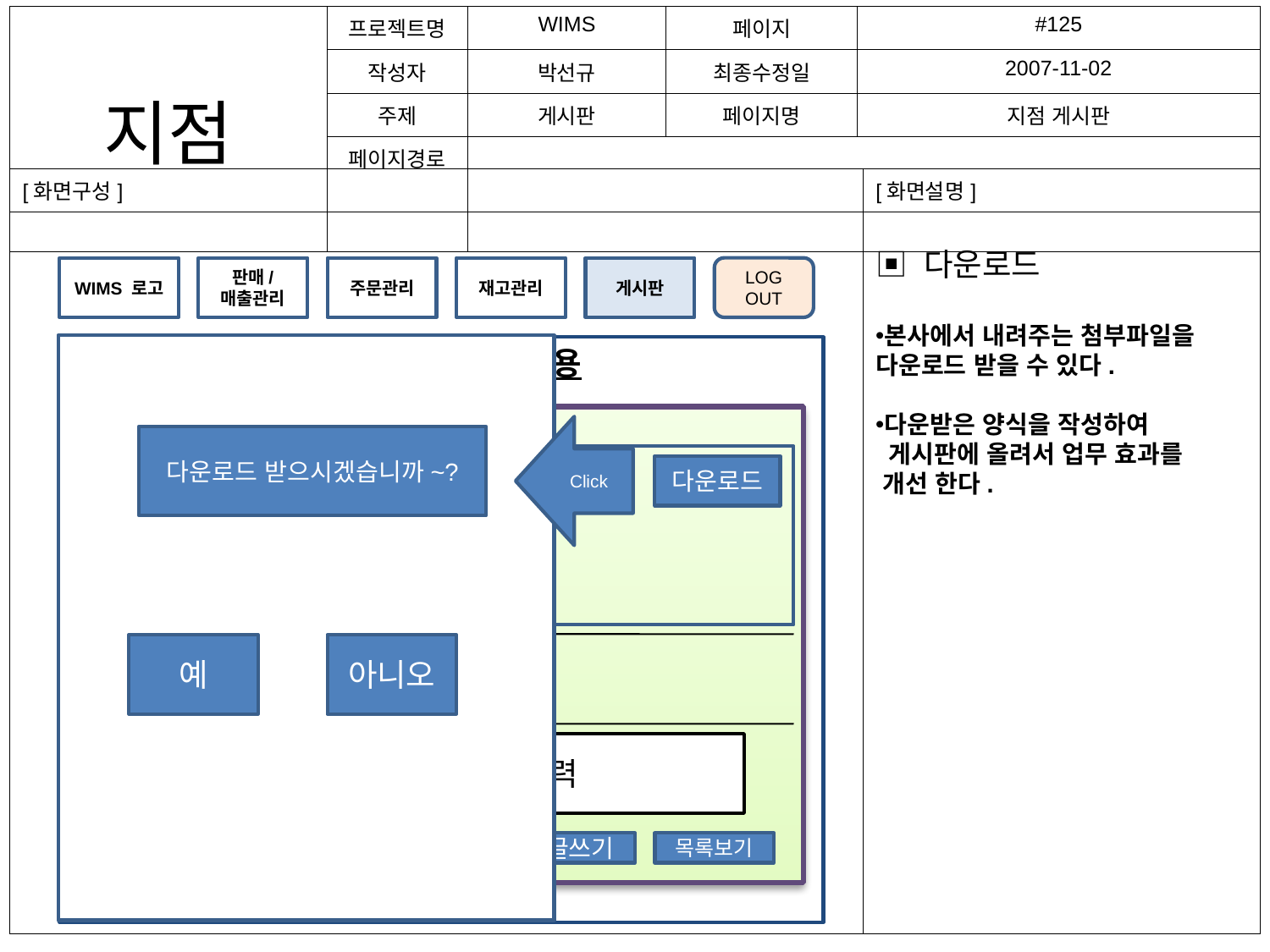

| 지점 | 프로젝트명 | WIMS | 페이지 | #125 |
| --- | --- | --- | --- | --- |
|  | 작성자 | 박선규 | 최종수정일 | 2007-11-02 |
|  | 주제 | 게시판 | 페이지명 | 지점 게시판 |
|  | 페이지경로 |  |  |  |
| [화면구성] | [화면설명] |
| --- | --- |
|  |  |
▣ 다운로드

본사에서 내려주는 첨부파일을
다운로드 받을 수 있다.

다운받은 양식을 작성하여
 게시판에 올려서 업무 효과를
 개선 한다.

게시판
WIMS 로고
판매/
매출관리
주문관리
재고관리
LOG OUT

지점게시판 최근 내용

(Ajax 구현)

    내용~~~~~~~
    ~~~~~~~~~~
Click
다운로드 받으시겠습니까~?

다운로드
게시물 내용…
9
8
게시물 내용…
수정
삭제
댓글.....
댓글.....
예
아니오
댓글 입력
글쓰기
목록보기